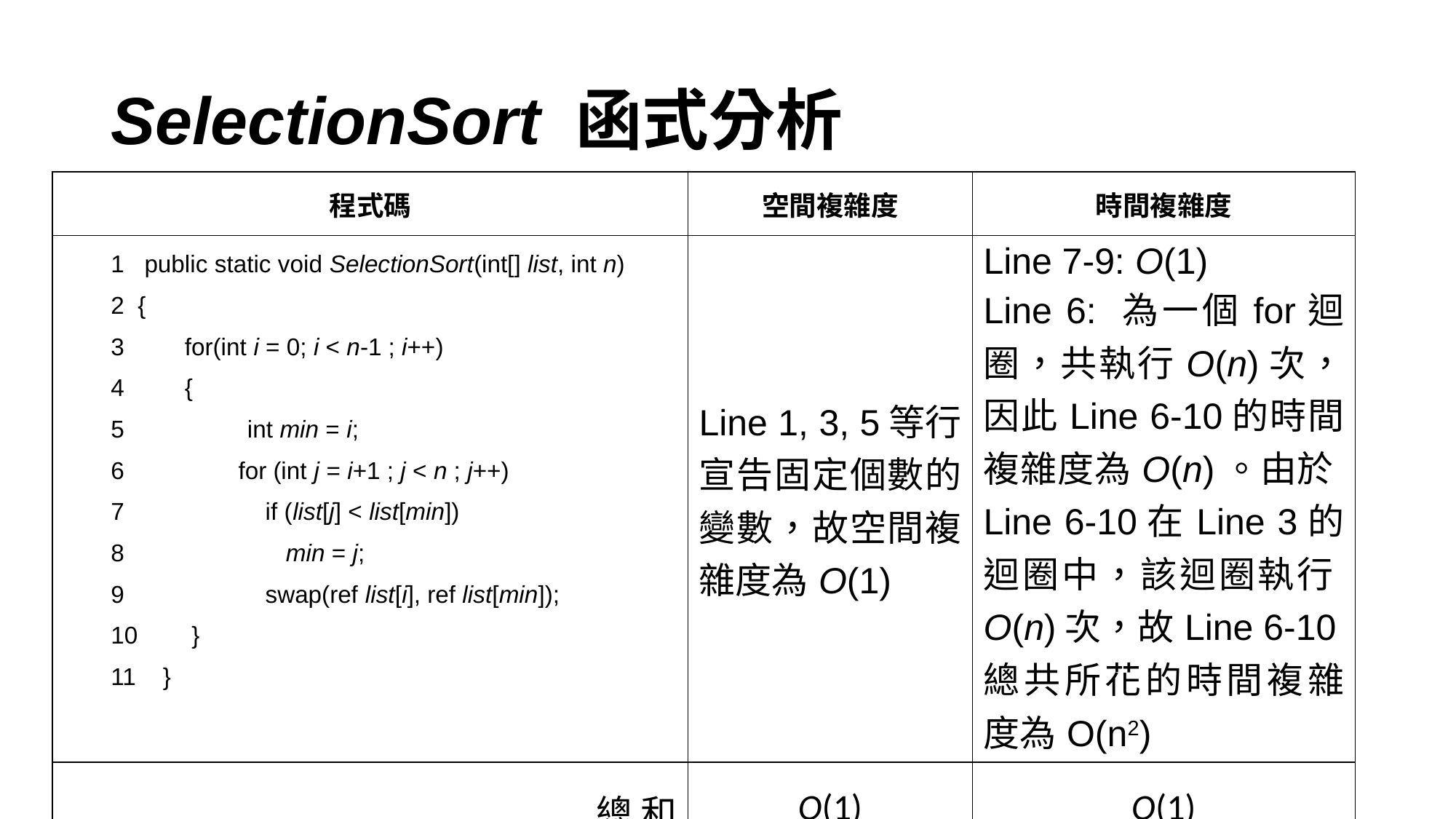

# SelectionSort 函式分析
| 程式碼 | 空間複雜度 | 時間複雜度 |
| --- | --- | --- |
|  | Line 1, 3, 5等行宣告固定個數的變數，故空間複雜度為O(1) | Line 7-9: O(1) Line 6: 為一個for迴圈，共執行O(n)次，因此Line 6-10的時間複雜度為O(n)。由於Line 6-10在Line 3的迴圈中，該迴圈執行O(n)次，故Line 6-10總共所花的時間複雜度為O(n2) |
| 總 和 | O(1) | O(1) |
1   public static void SelectionSort(int[] list, int n)
2  {
3         for(int i = 0; i < n-1 ; i++)
4         {
5		int min = i;
6                 for (int j = i+1 ; j < n ; j++)
7                     if (list[j] < list[min])
8                        min = j;
9                     swap(ref list[i], ref list[min]);
10        }
11    }